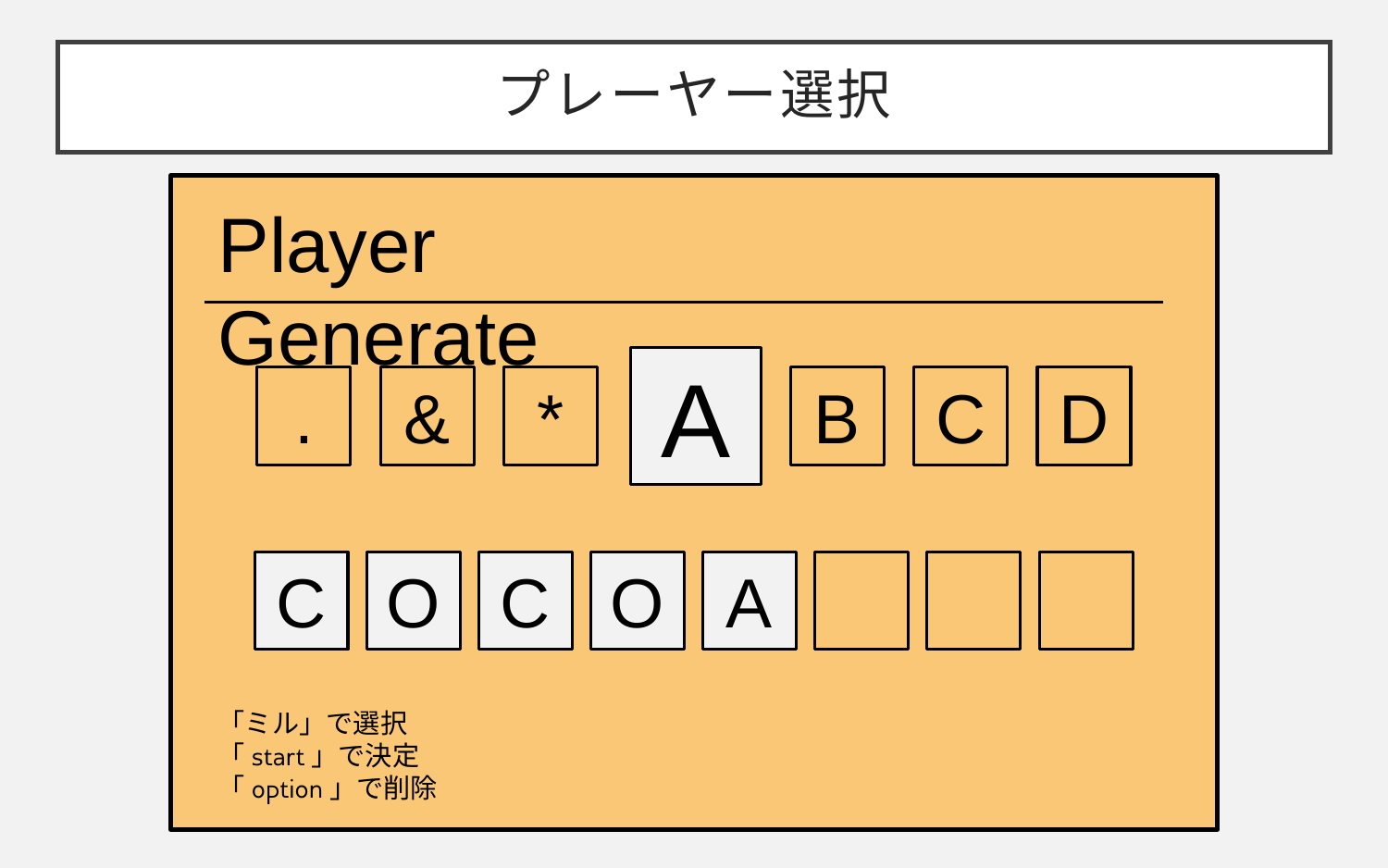

# プレーヤー選択

Player Generate
A
.
&
*
B
C
D
C
O
C
O
A

「ミル」で選択
「start」で決定
「option」で削除